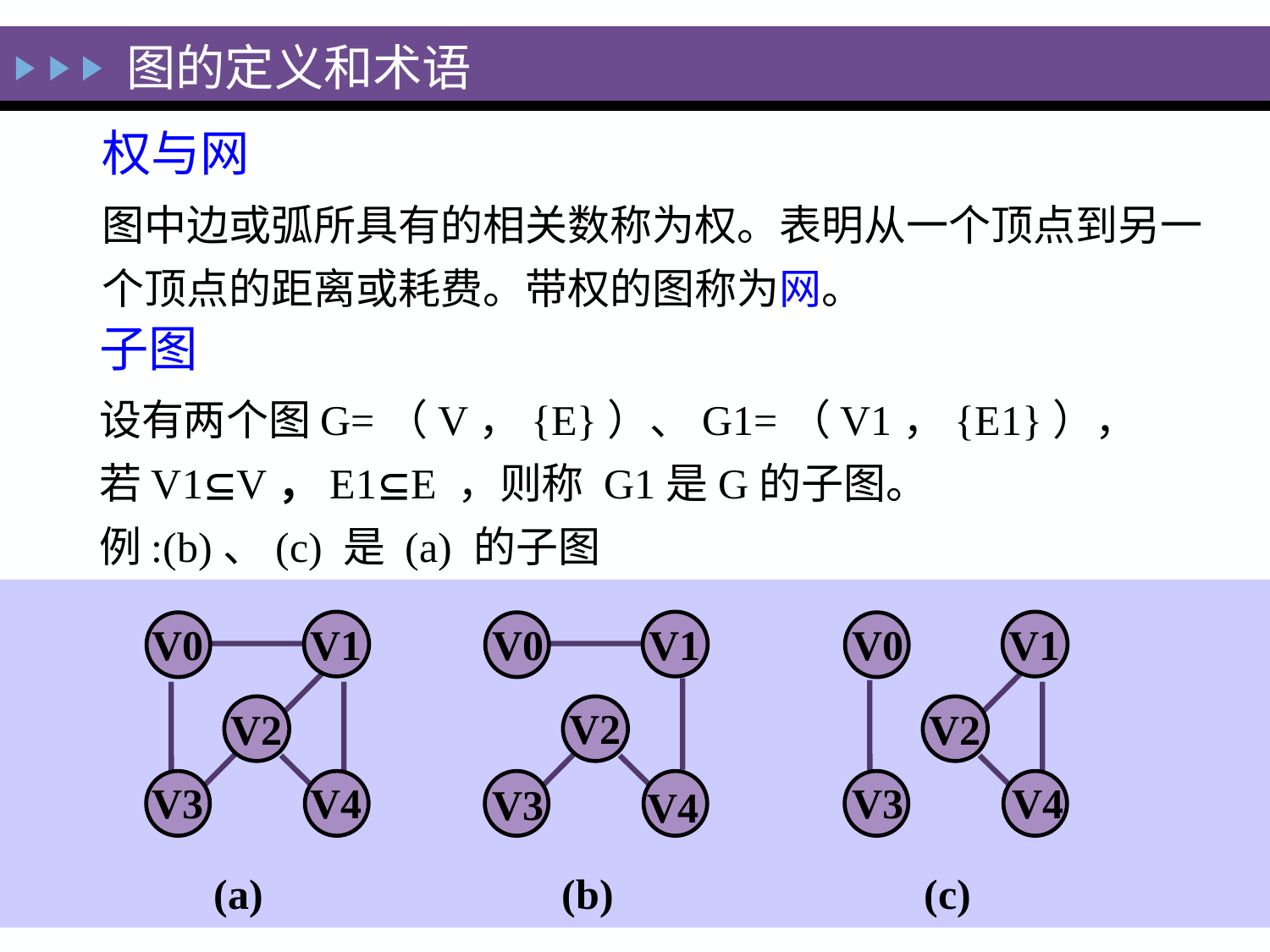

图的定义和术语
权与网
图中边或弧所具有的相关数称为权。表明从一个顶点到另一个顶点的距离或耗费。带权的图称为网。
子图
设有两个图G=（V，{E}）、G1=（V1，{E1}），若V1⊆V，E1⊆E ，则称 G1是G的子图。
例:(b)、(c) 是 (a) 的子图

 V0

 V1

 V2

 V3

 V4

 V0

 V1

 V2

 V3

 V4
 V0

 V1

 V2

 V3

 V4

(a)
(b)
(c)